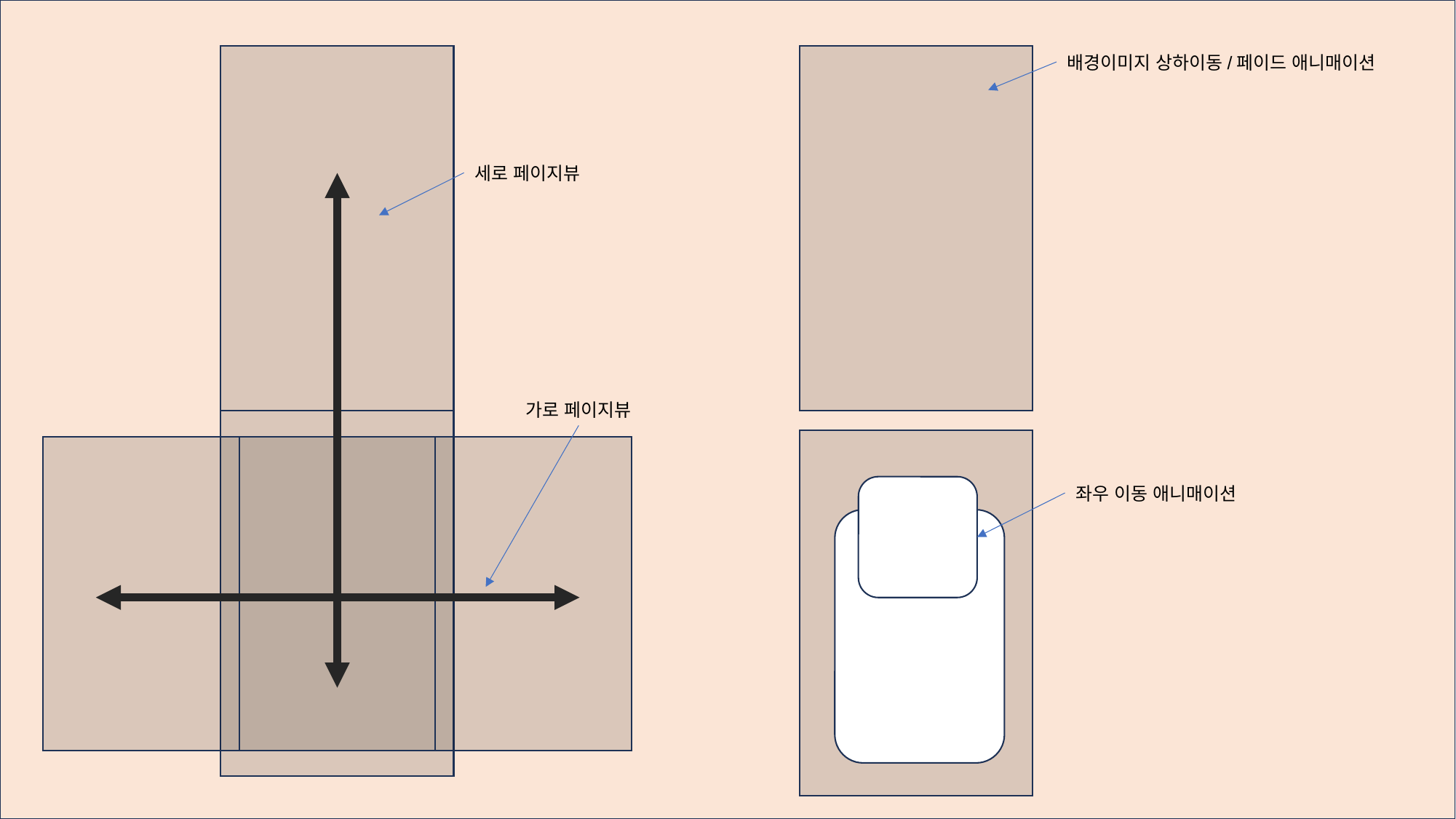

배경이미지 상하이동/페이드 애니매이션
세로 페이지뷰
가로 페이지뷰

좌우 이동 애니매이션